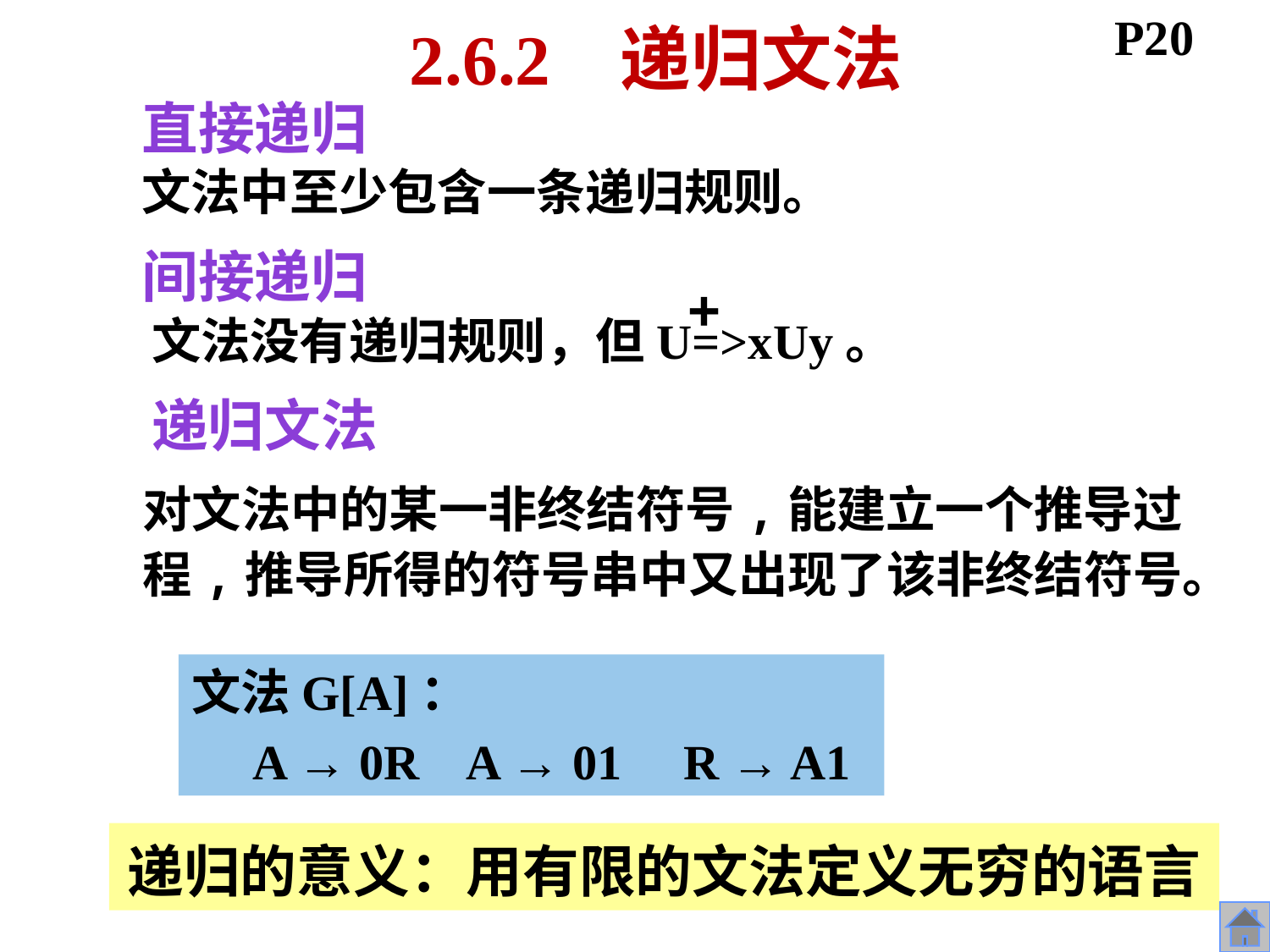

2.6.2   递归文法
P20
直接递归
文法中至少包含一条递归规则。
间接递归
+
文法没有递归规则，但U=>xUy。
递归文法
对文法中的某一非终结符号,能建立一个推导过程,推导所得的符号串中又出现了该非终结符号。
文法G[A]：
     A → 0R    A → 01     R → A1
递归的意义：用有限的文法定义无穷的语言